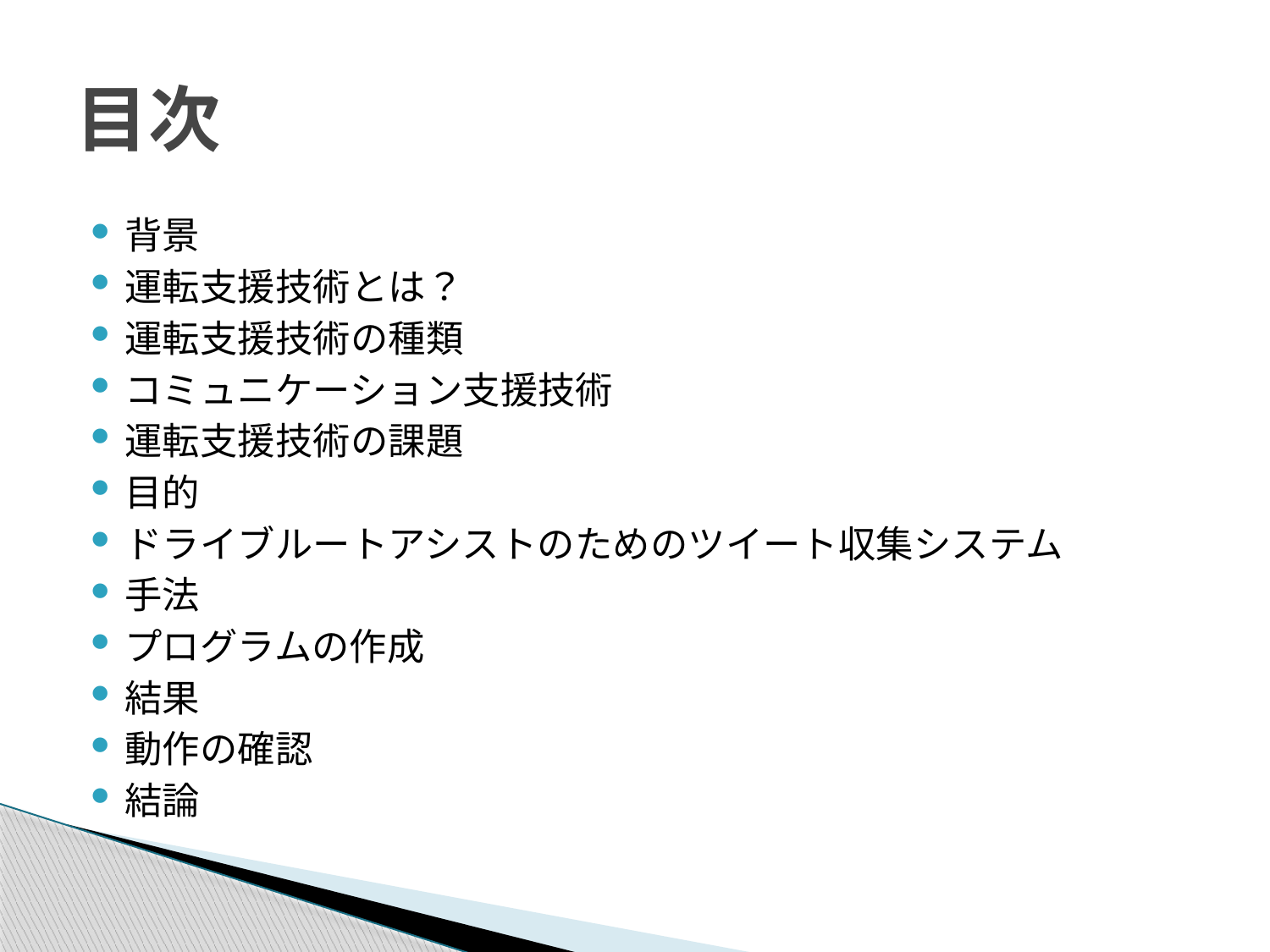

# 目次
背景
運転支援技術とは？
運転支援技術の種類
コミュニケーション支援技術
運転支援技術の課題
目的
ドライブルートアシストのためのツイート収集システム
手法
プログラムの作成
結果
動作の確認
結論